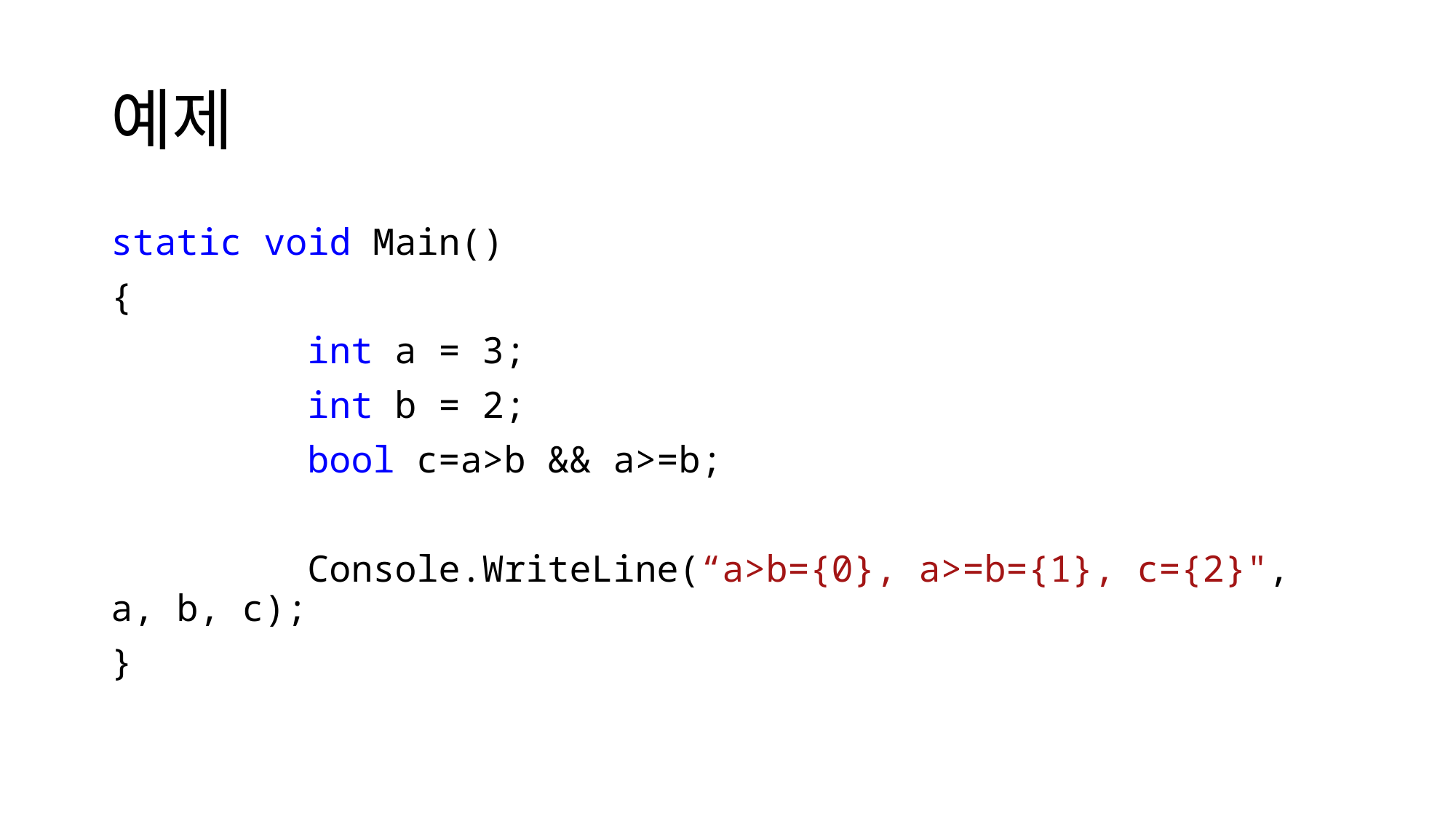

# 예제
static void Main()
{
         int a = 3;
         int b = 2;
         bool c=a>b && a>=b;

         Console.WriteLine(“a>b={0}, a>=b={1}, c={2}", a, b, c);
}